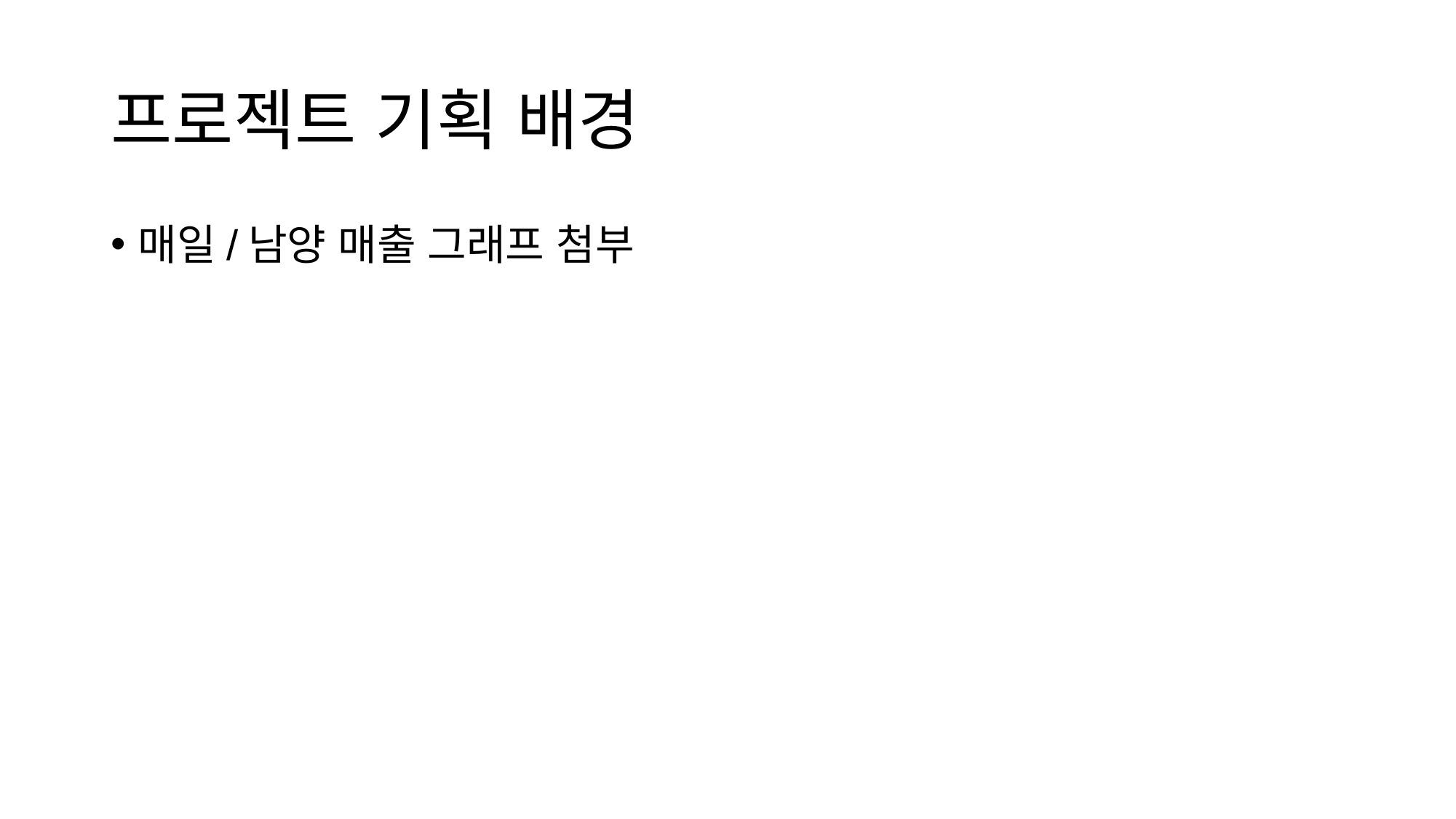

# 프로젝트 기획 배경
매일/남양 매출 그래프 첨부